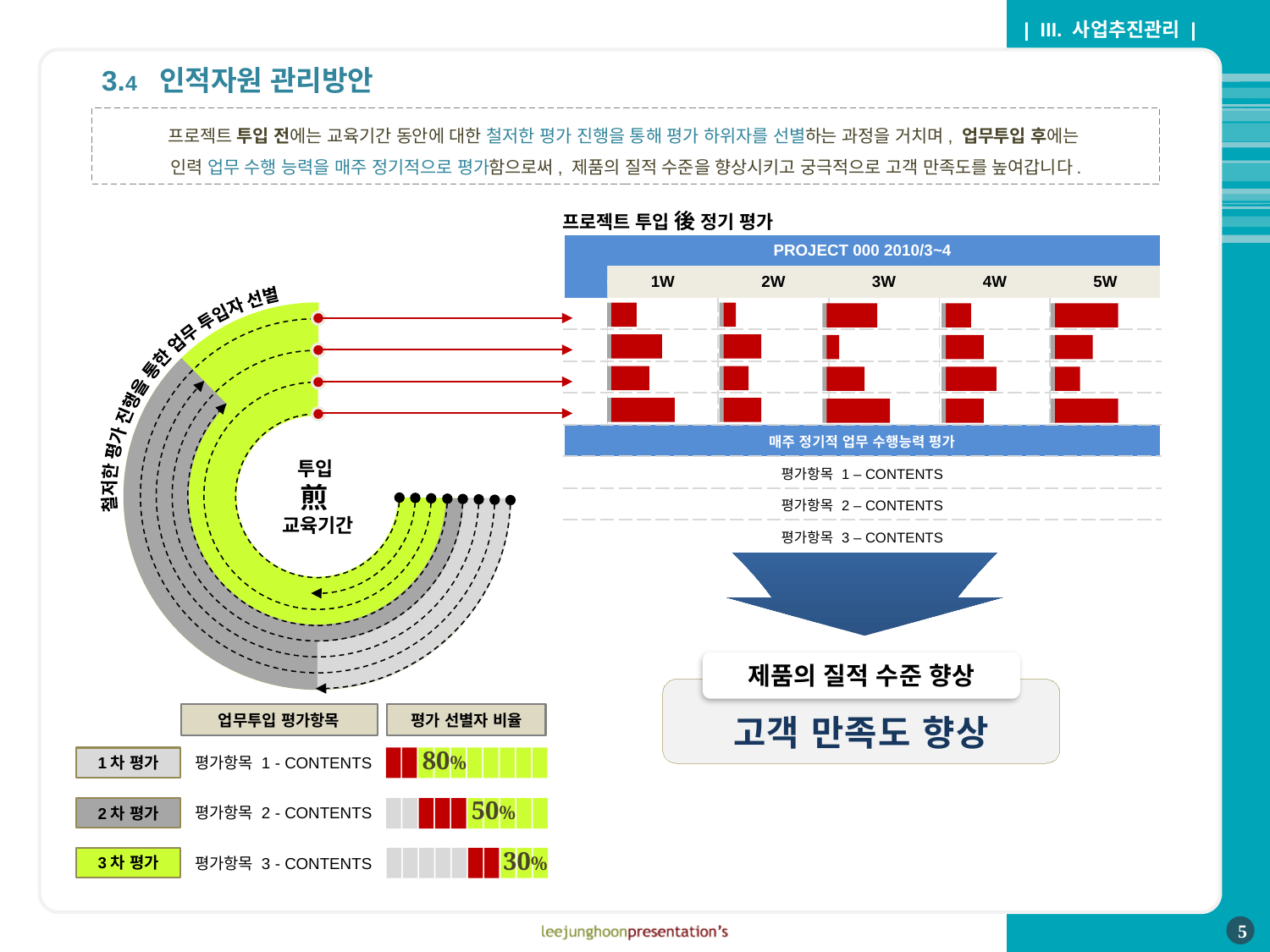

프로젝트 투입 後 정기 평가
| PROJECT 000 2010/3~4 |  |  |  |  |  |
| --- | --- | --- | --- | --- | --- |
|  | 1W | 2W | 3W | 4W | 5W |
|  |  |  |  |  |  |
|  |  |  |  |  |  |
|  |  |  |  |  |  |
|  |  |  |  |  |  |
| 매주 정기적 업무 수행능력 평가 |  |  |  |  |  |
| 평가항목 1 – CONTENTS |  |  |  |  |  |
| 평가항목 2 – CONTENTS |  |  |  |  |  |
| 평가항목 3 – CONTENTS |  |  |  |  |  |
철저한 평가 진행을 통한 업무 투입자 선별

투입
煎
교육기간

제품의 질적 수준 향상
고객 만족도 향상
업무투입 평가항목
평가 선별자 비율
80%

평가항목 1 - CONTENTS
평가항목 2 - CONTENTS
평가항목 3 - CONTENTS
1차 평가
2차 평가
3차 평가
50%

30%